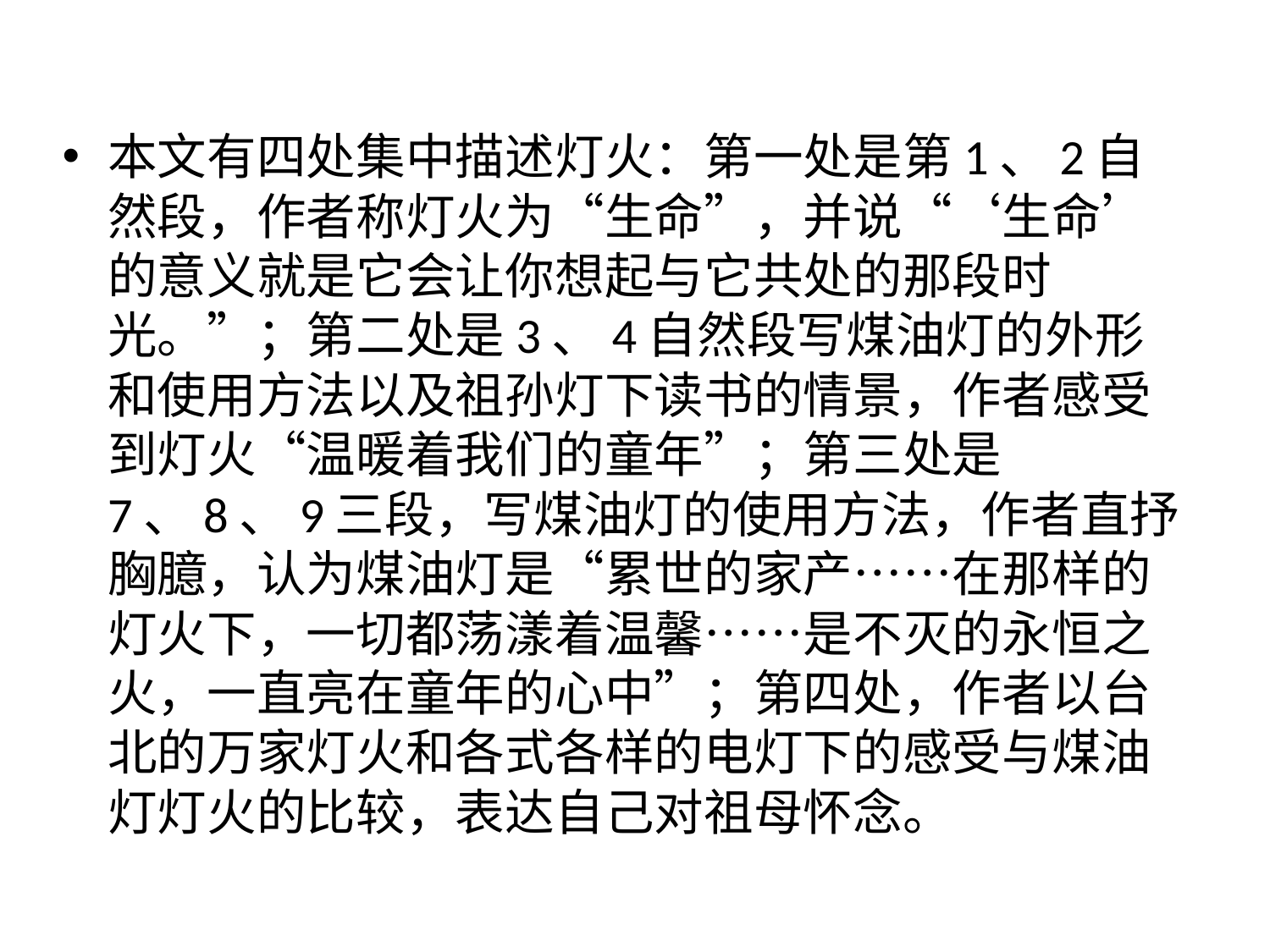

本文有四处集中描述灯火：第一处是第1、2自然段，作者称灯火为“生命”，并说“‘生命’的意义就是它会让你想起与它共处的那段时光。”；第二处是3、4自然段写煤油灯的外形和使用方法以及祖孙灯下读书的情景，作者感受到灯火“温暖着我们的童年”；第三处是7、8、9三段，写煤油灯的使用方法，作者直抒胸臆，认为煤油灯是“累世的家产……在那样的灯火下，一切都荡漾着温馨……是不灭的永恒之火，一直亮在童年的心中”；第四处，作者以台北的万家灯火和各式各样的电灯下的感受与煤油灯灯火的比较，表达自己对祖母怀念。